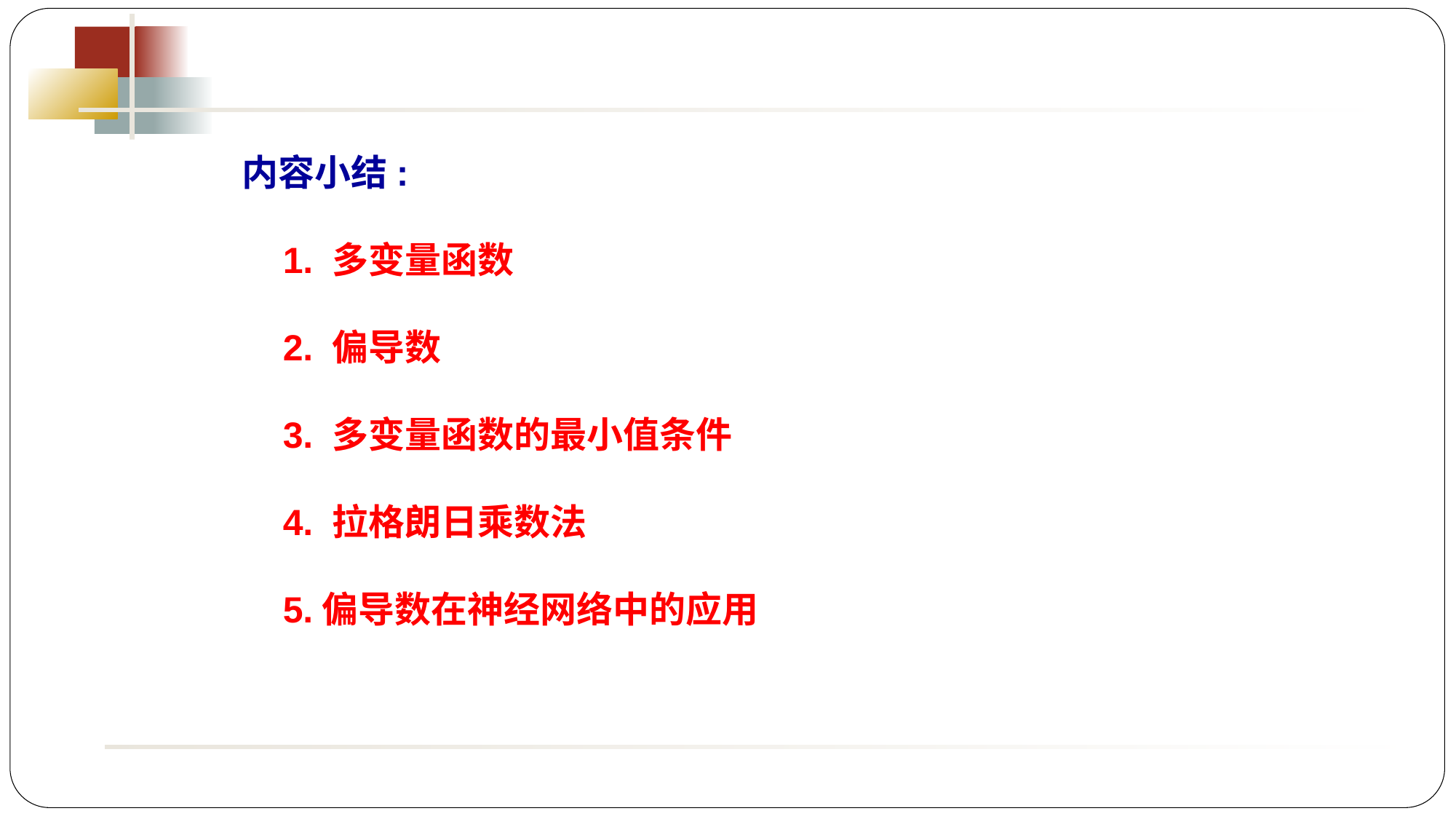

内容小结:
    1. 多变量函数
    2. 偏导数
    3. 多变量函数的最小值条件
    4. 拉格朗日乘数法
    5.偏导数在神经网络中的应用